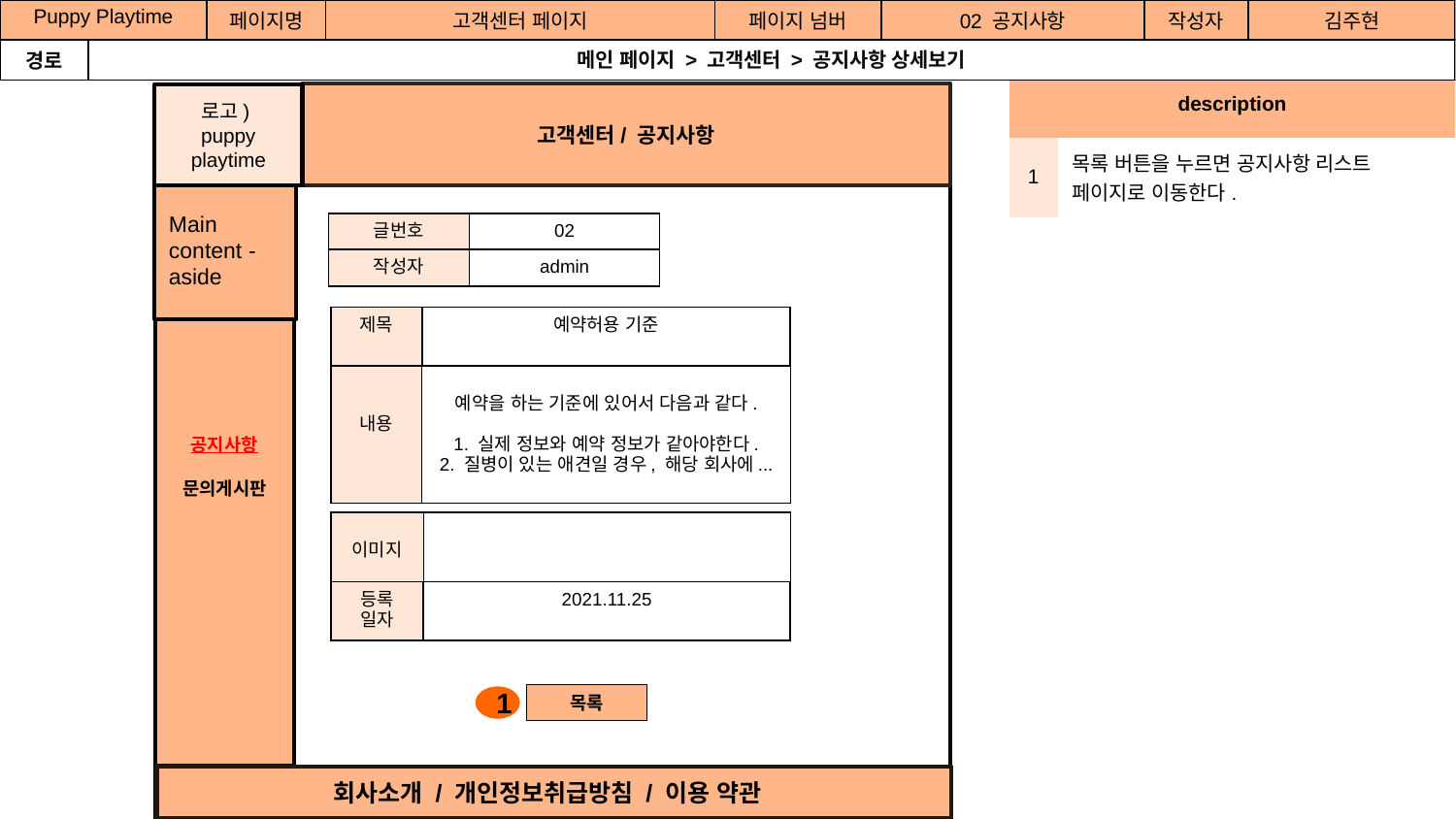

공간(오피스) 대여 시스템
| Puppy Playtime |  | 페이지명 | 고객센터 페이지 | 페이지 넘버 | 02 공지사항 | 작성자 | 김주현 |
| --- | --- | --- | --- | --- | --- | --- | --- |
| 경로 | 메인 페이지 > 고객센터 > 공지사항 상세보기 |  |  |  |  |  |  |
| description |  |
| --- | --- |
| 1 | 목록 버튼을 누르면 공지사항 리스트 페이지로 이동한다. |
고객센터/ 공지사항
로고)
puppy
playtime
Main content -aside

공지사항
문의게시판

| 글번호 | 02 |
| --- | --- |
| 작성자 | admin |
| 제목 | 예약허용 기준 |
| --- | --- |
| 내용 | 예약을 하는 기준에 있어서 다음과 같다. 1. 실제 정보와 예약 정보가 같아야한다. 2. 질병이 있는 애견일 경우, 해당 회사에... |
| --- | --- |
| 이미지 |  |
| --- | --- |
| 등록 일자 | 2021.11.25 |
| --- | --- |
목록
1
회사소개 / 개인정보취급방침 / 이용 약관